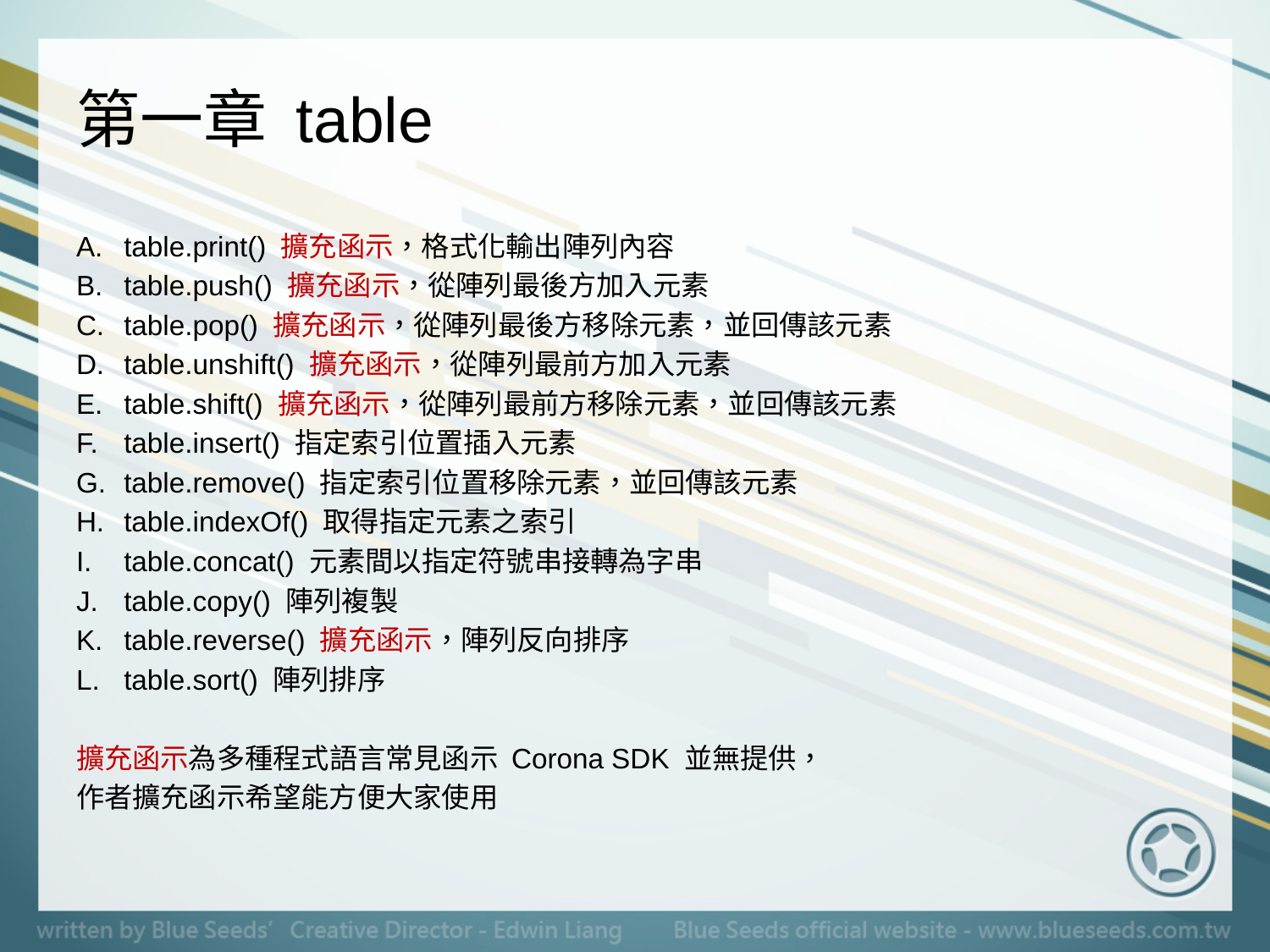

# 第一章 table
table.print() 擴充函示，格式化輸出陣列內容
table.push() 擴充函示，從陣列最後方加入元素
table.pop() 擴充函示，從陣列最後方移除元素，並回傳該元素
table.unshift() 擴充函示，從陣列最前方加入元素
table.shift() 擴充函示，從陣列最前方移除元素，並回傳該元素
table.insert() 指定索引位置插入元素
table.remove() 指定索引位置移除元素，並回傳該元素
table.indexOf() 取得指定元素之索引
table.concat() 元素間以指定符號串接轉為字串
table.copy() 陣列複製
table.reverse() 擴充函示，陣列反向排序
table.sort() 陣列排序

擴充函示為多種程式語言常見函示 Corona SDK 並無提供，
作者擴充函示希望能方便大家使用